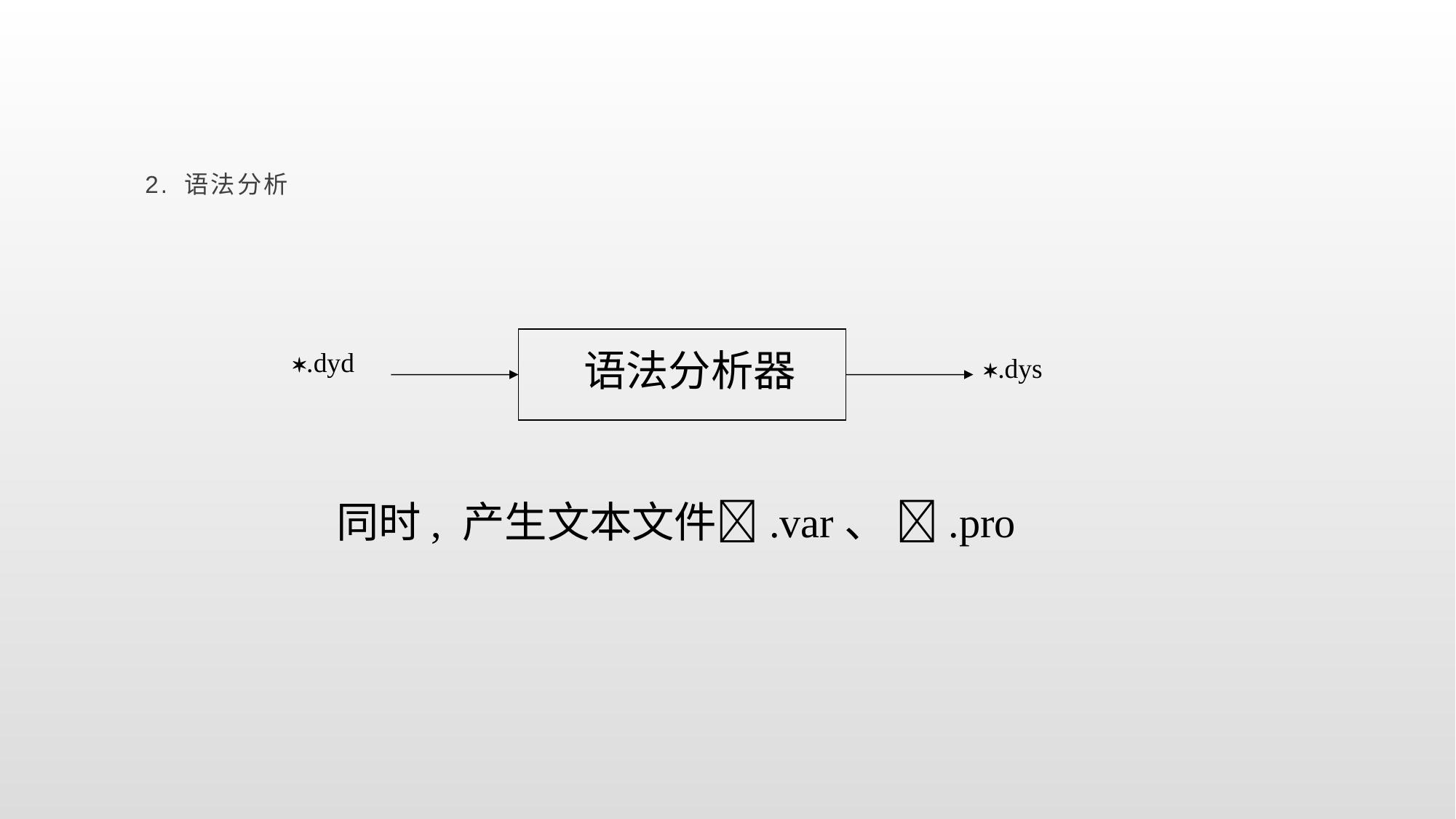

2. 语法分析

语法分析器
∗.dyd
∗.dys

同时, 产生文本文件∗.var、 ∗.pro